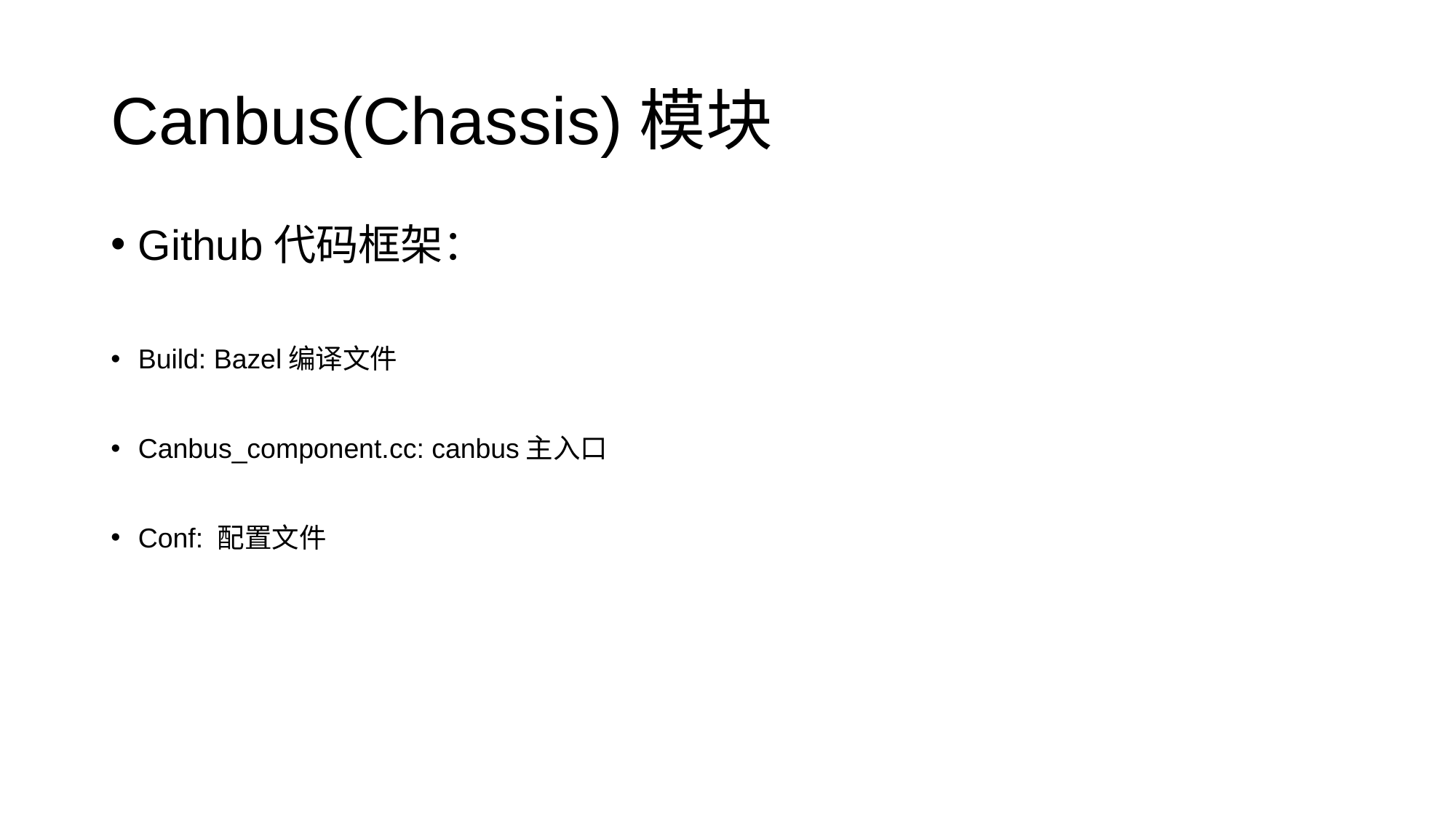

# Canbus(Chassis)模块
Github代码框架：

Build: Bazel编译文件

Canbus_component.cc: canbus主入口

Conf: 配置文件